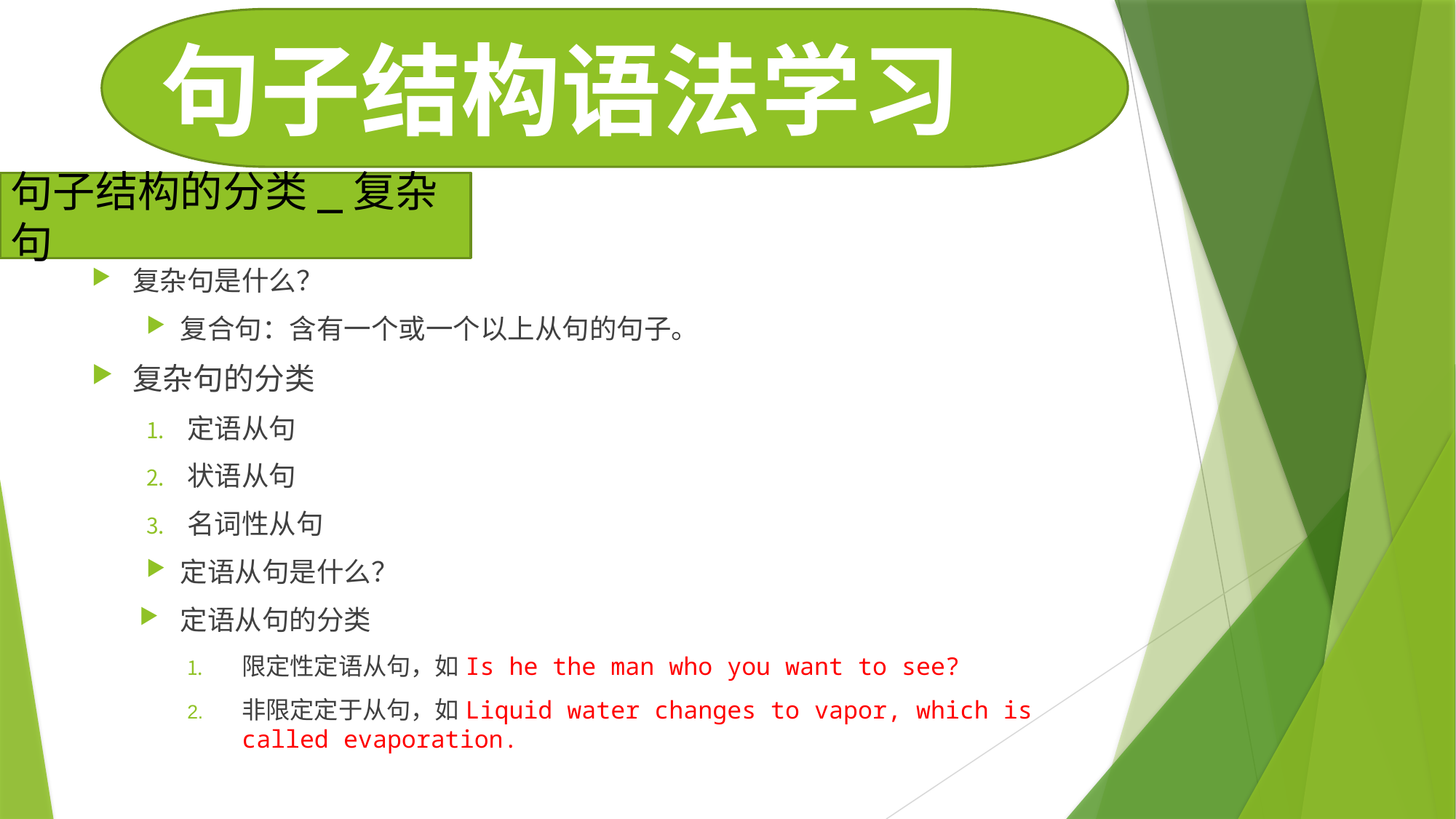

句子结构语法学习
句子结构的分类_复杂句
复杂句是什么？
复合句：含有一个或一个以上从句的句子。
复杂句的分类
定语从句
状语从句
名词性从句
定语从句是什么？
定语从句的分类
限定性定语从句，如Is he the man who you want to see?
非限定定于从句，如Liquid water changes to vapor, which is called evaporation.